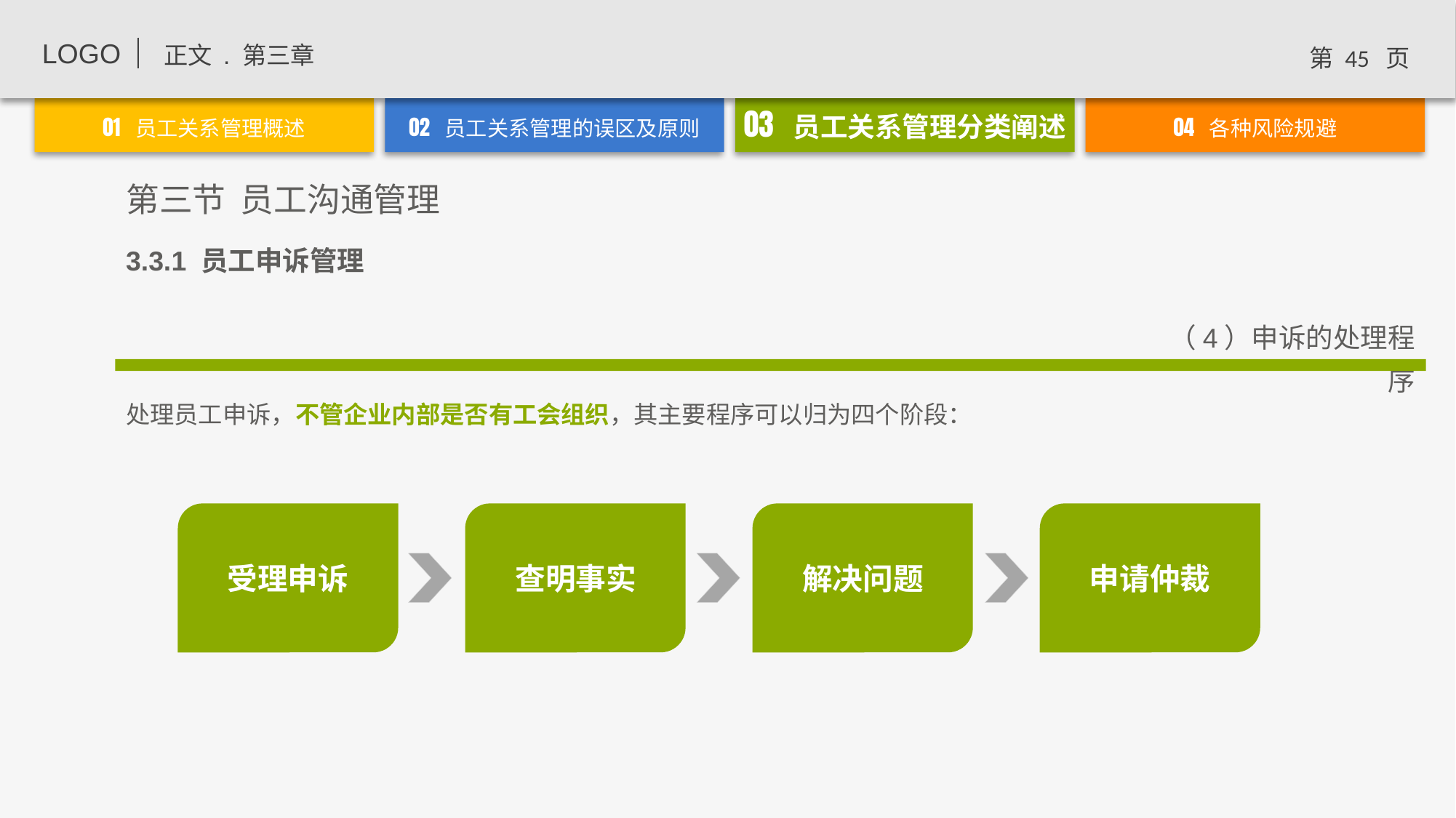

3.3.1 员工申诉管理
（4）申诉的处理程序

处理员工申诉，不管企业内部是否有工会组织，其主要程序可以归为四个阶段：

受理申诉

查明事实

解决问题

申请仲裁